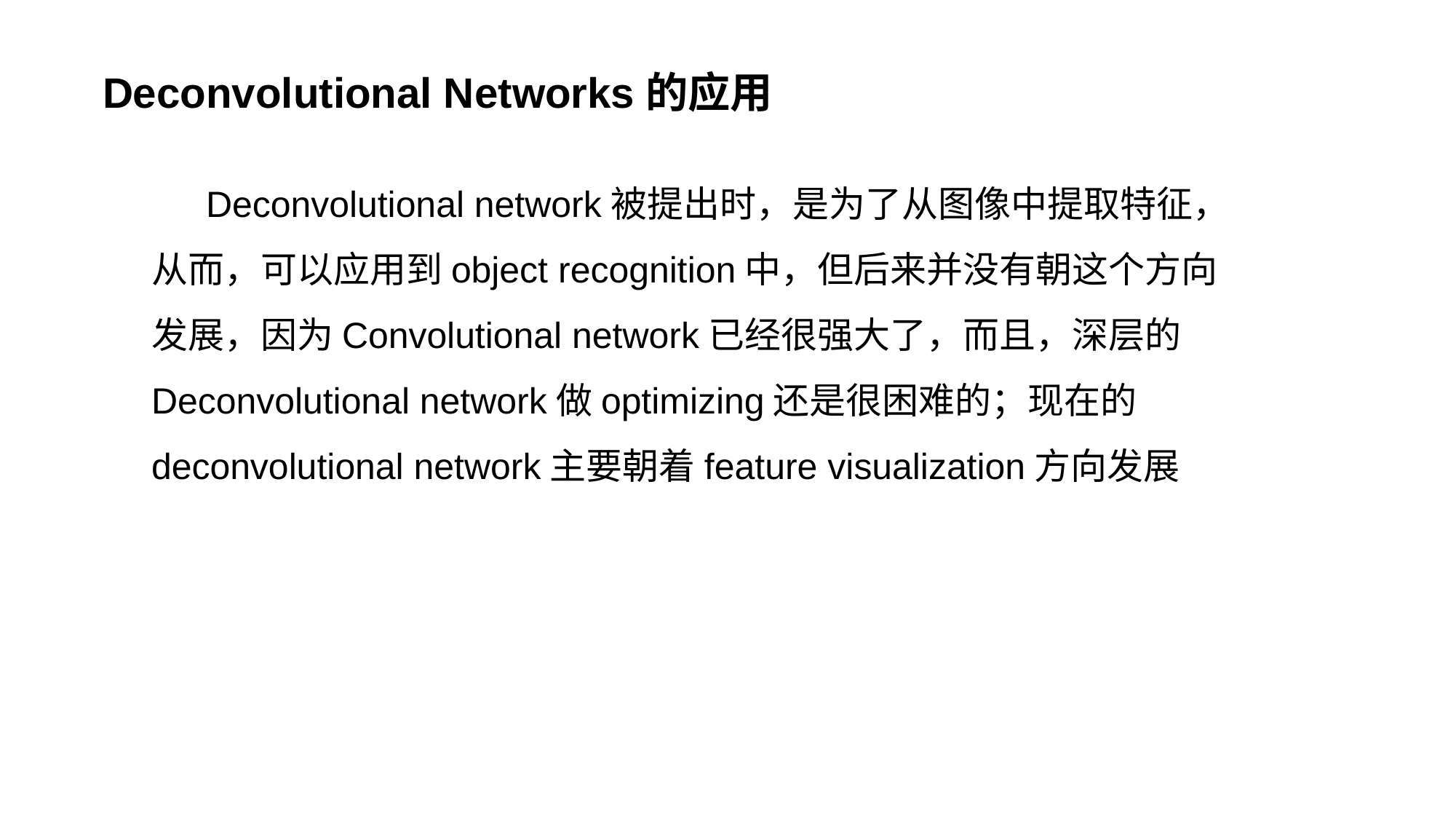

# Deconvolutional Networks的应用
Deconvolutional network被提出时，是为了从图像中提取特征，从而，可以应用到object recognition中，但后来并没有朝这个方向发展，因为Convolutional network已经很强大了，而且，深层的Deconvolutional network做optimizing还是很困难的；现在的deconvolutional network主要朝着feature visualization方向发展

6